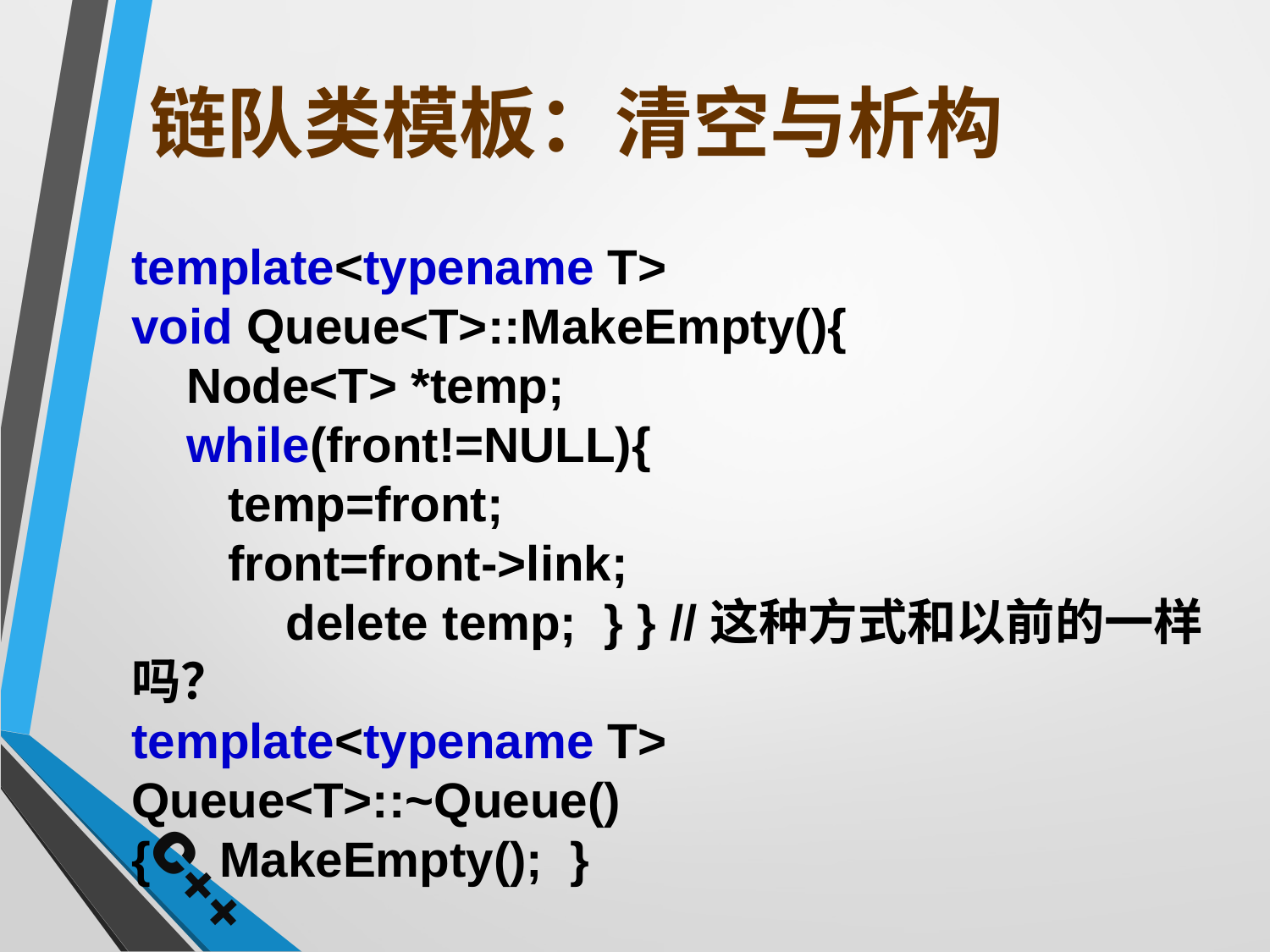

# 链队类模板：清空与析构
template<typename T>
void Queue<T>::MakeEmpty(){
    Node<T> *temp;
    while(front!=NULL){
       temp=front;
       front=front->link;
	  delete temp;  } } //这种方式和以前的一样吗？
template<typename T>
Queue<T>::~Queue()
{     MakeEmpty();  }